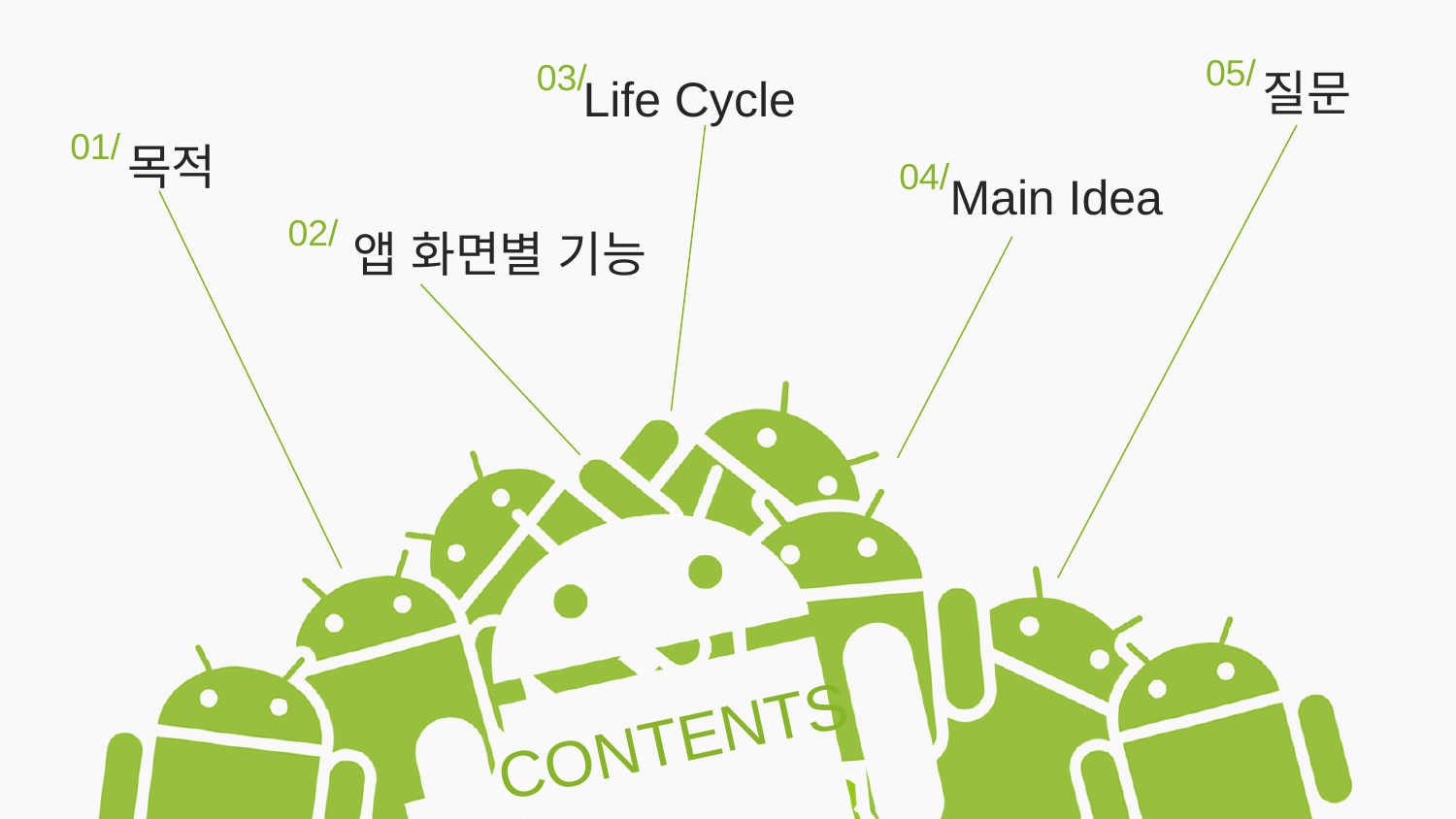

05/
질문
03/
Life Cycle
01/
목적

04/
Main Idea

02/
앱 화면별 기능

CONTENTS